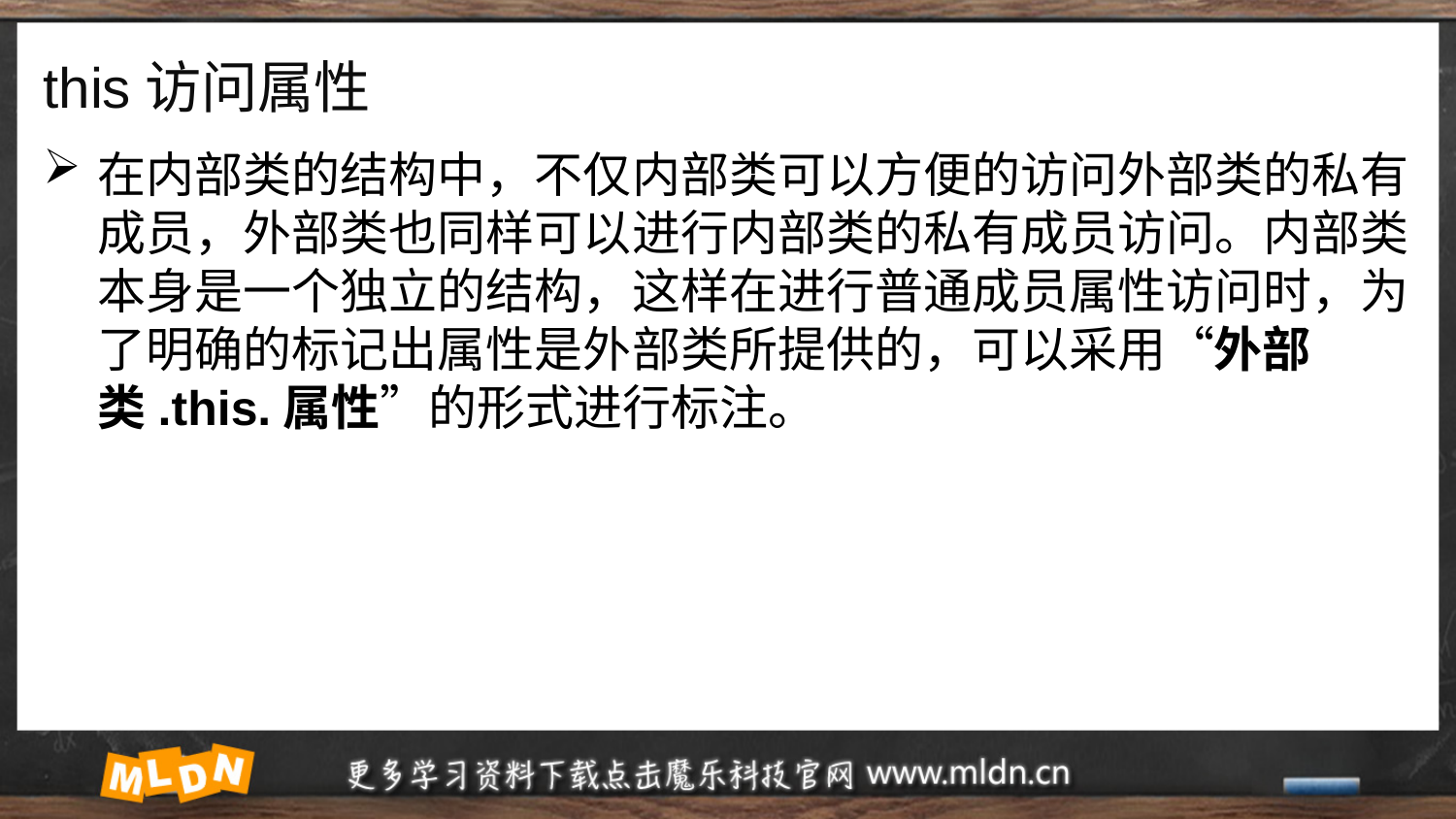

# this访问属性
在内部类的结构中，不仅内部类可以方便的访问外部类的私有成员，外部类也同样可以进行内部类的私有成员访问。内部类本身是一个独立的结构，这样在进行普通成员属性访问时，为了明确的标记出属性是外部类所提供的，可以采用“外部类.this.属性”的形式进行标注。